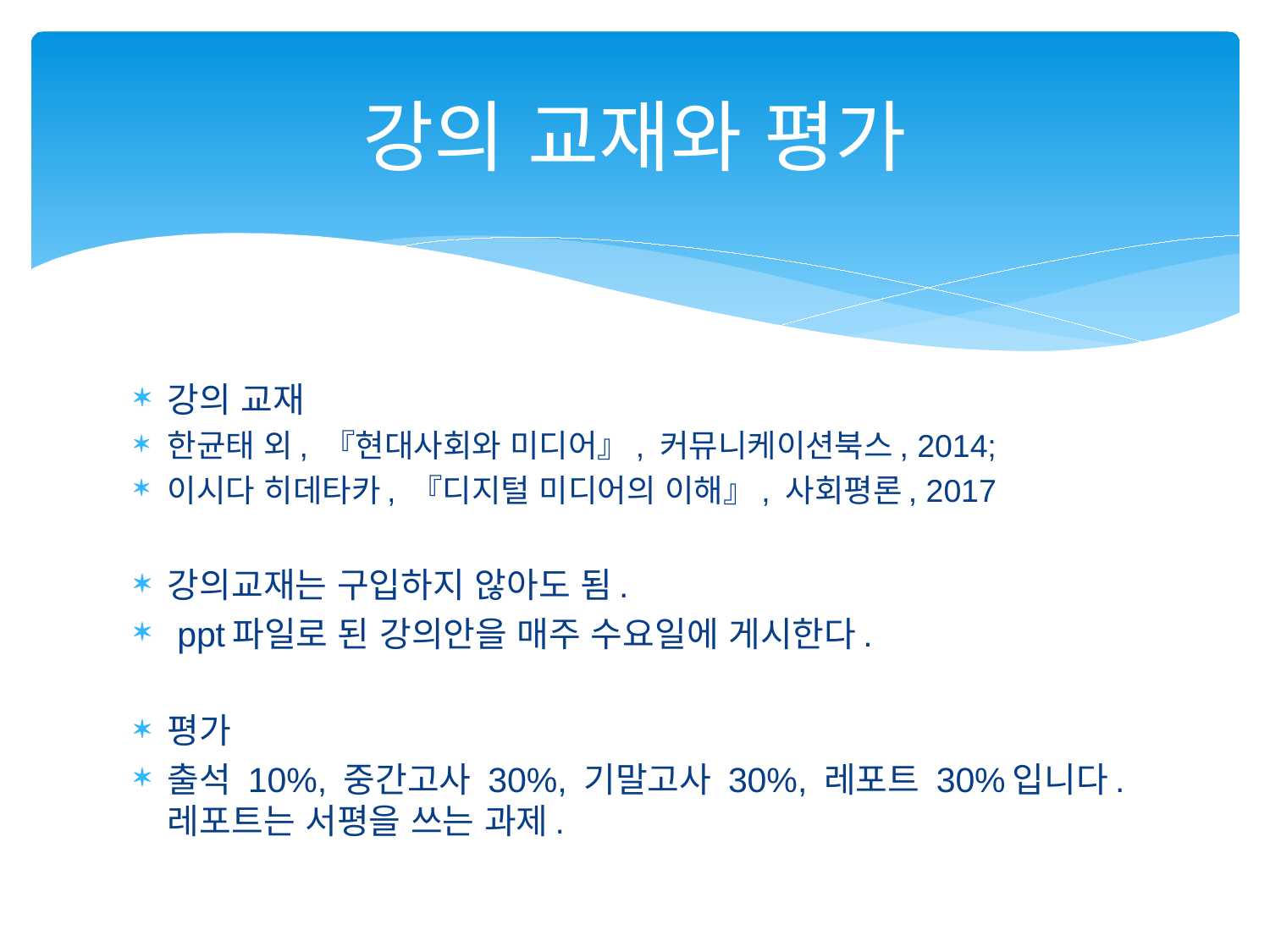

# 강의 교재와 평가
강의 교재
한균태 외, 『현대사회와 미디어』, 커뮤니케이션북스, 2014;
이시다 히데타카, 『디지털 미디어의 이해』, 사회평론, 2017

강의교재는 구입하지 않아도 됨.
 ppt파일로 된 강의안을 매주 수요일에 게시한다.

평가
출석 10%, 중간고사 30%, 기말고사 30%, 레포트 30%입니다. 레포트는 서평을 쓰는 과제.